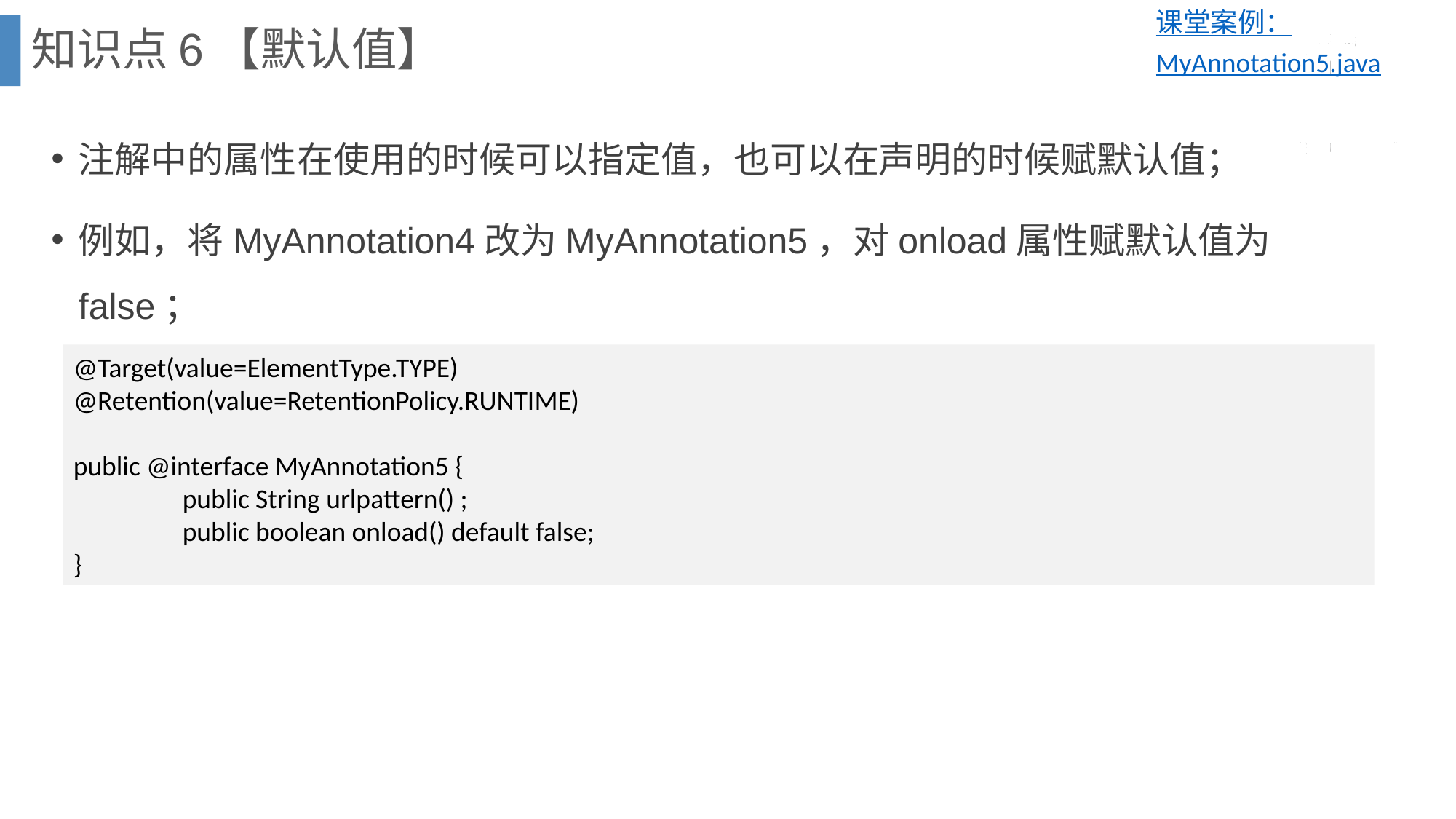

课堂案例：MyAnnotation5.java
知识点6【默认值】
注解中的属性在使用的时候可以指定值，也可以在声明的时候赋默认值；
例如，将MyAnnotation4改为MyAnnotation5，对onload属性赋默认值为false；

@Target(value=ElementType.TYPE)
@Retention(value=RetentionPolicy.RUNTIME)

public @interface MyAnnotation5 {
	public String urlpattern() ;
	public boolean onload() default false;
}